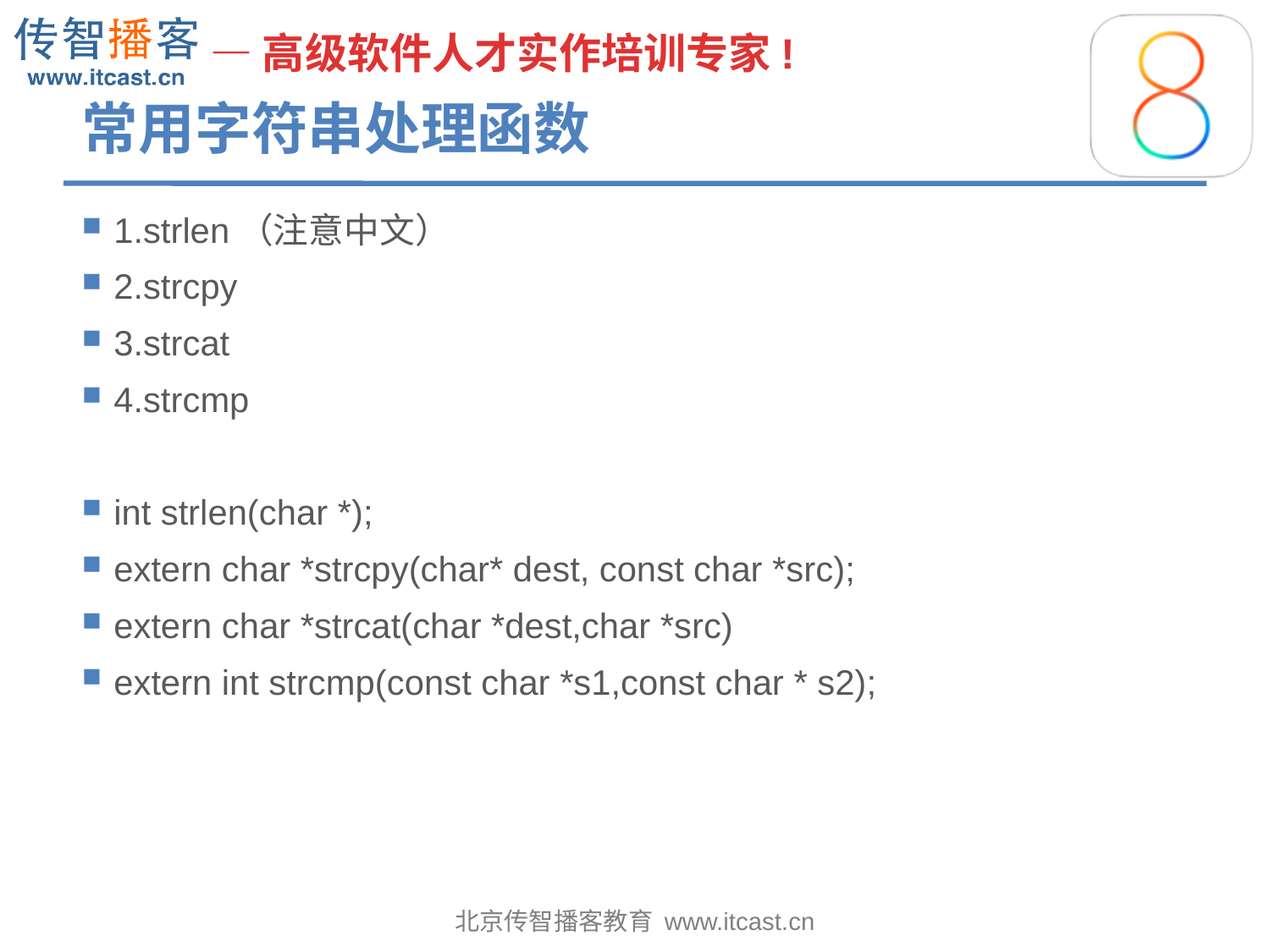

# 常用字符串处理函数
1.strlen（注意中文）
2.strcpy
3.strcat
4.strcmp

int strlen(char *);
extern char *strcpy(char* dest, const char *src);
extern char *strcat(char *dest,char *src)
extern int strcmp(const char *s1,const char * s2);